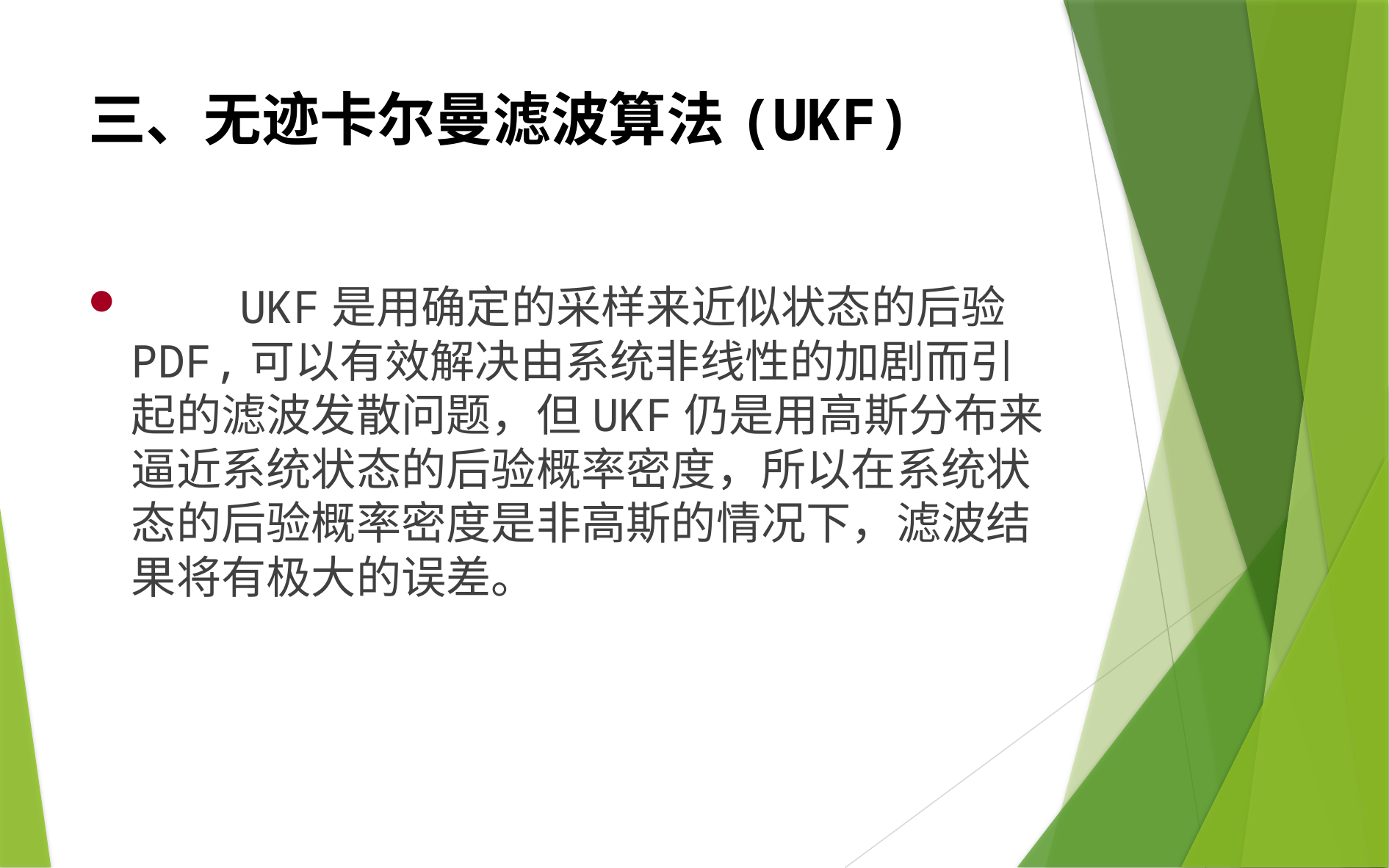

# 三、无迹卡尔曼滤波算法(UKF)
    UKF是用确定的采样来近似状态的后验PDF,可以有效解决由系统非线性的加剧而引起的滤波发散问题，但UKF仍是用高斯分布来逼近系统状态的后验概率密度，所以在系统状态的后验概率密度是非高斯的情况下，滤波结果将有极大的误差。